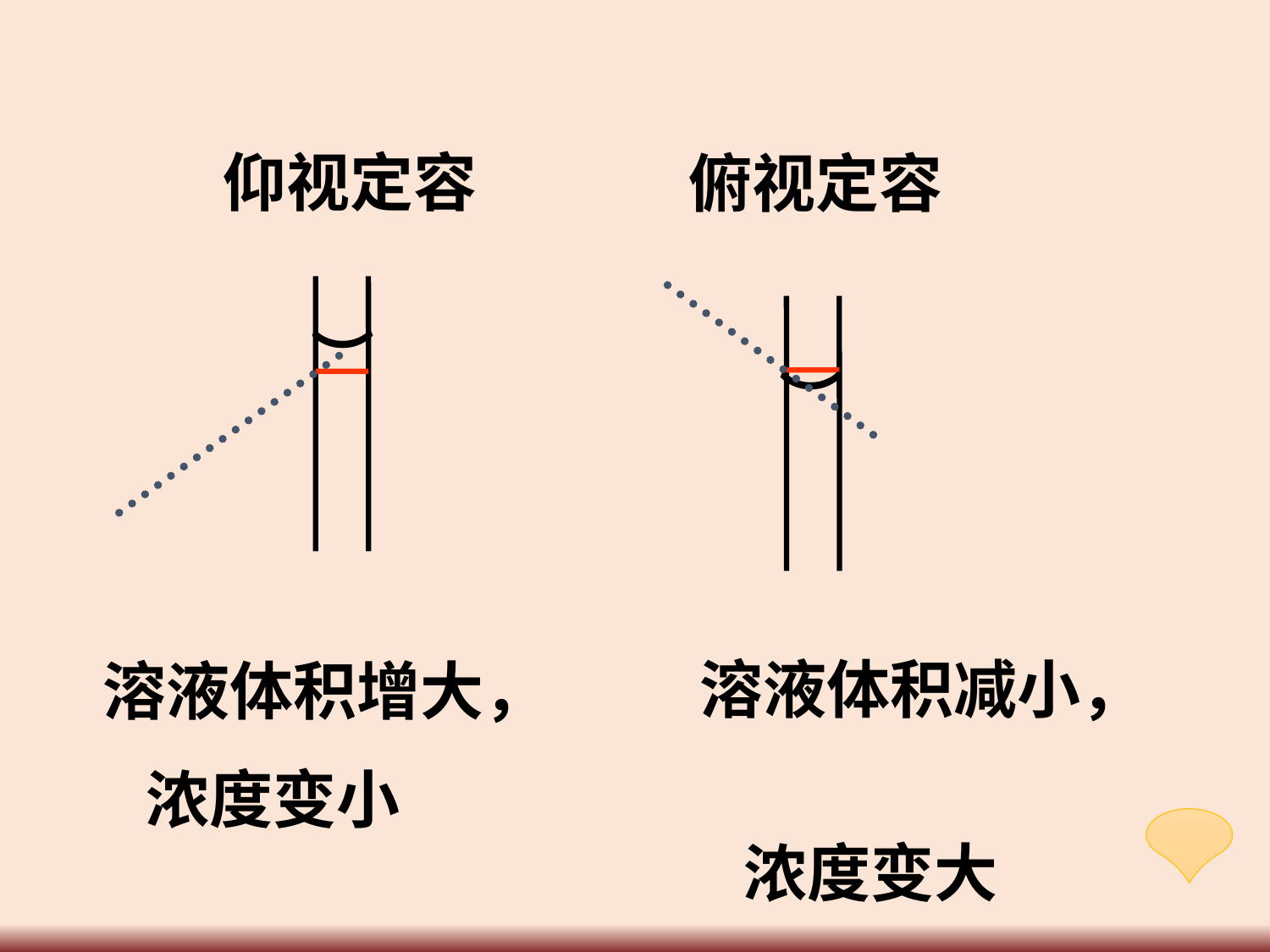

仰视定容
俯视定容

（
（

溶液体积减小，
  浓度变大
溶液体积增大，
     浓度变小